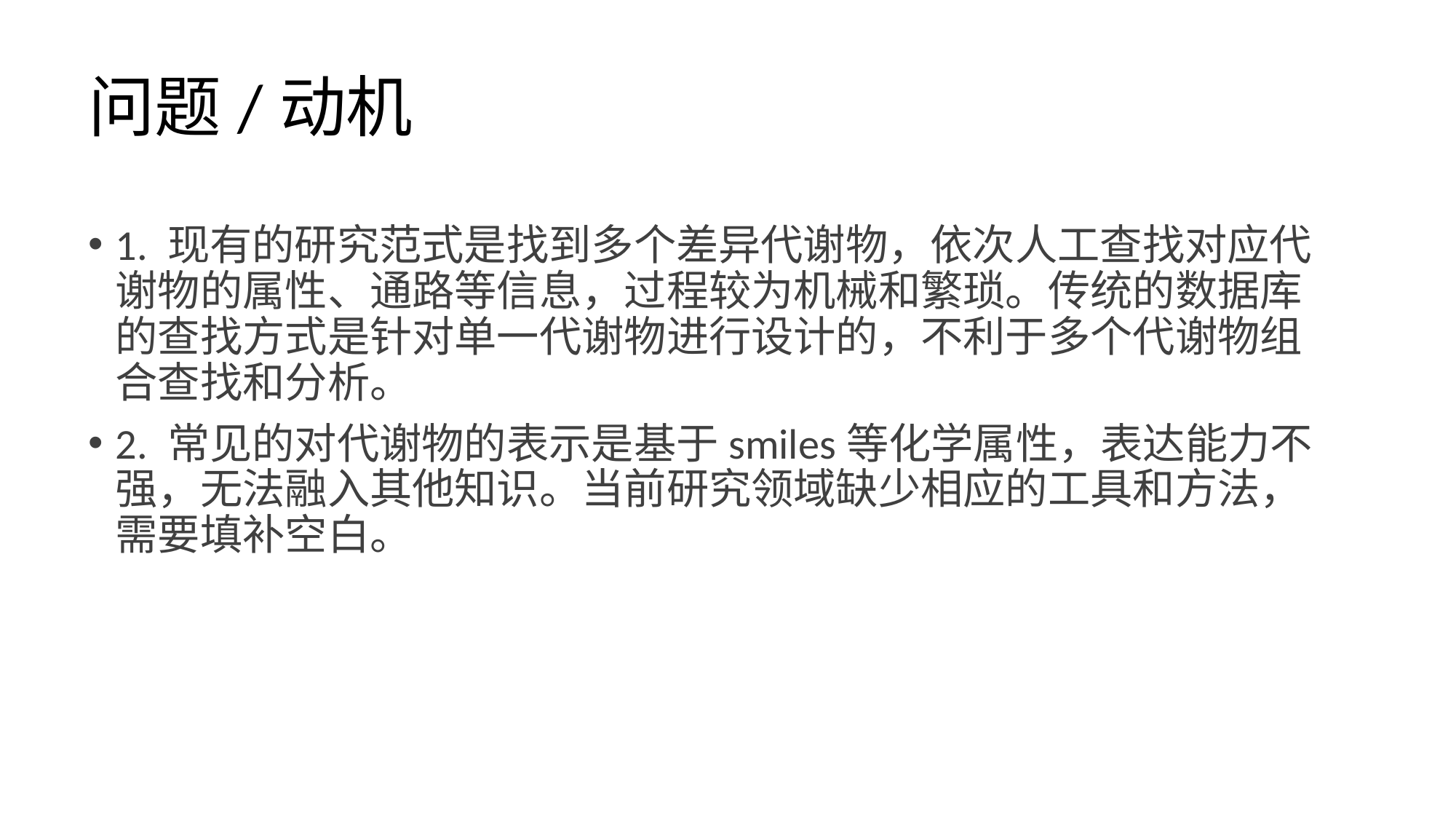

# 问题/动机
1. 现有的研究范式是找到多个差异代谢物，依次人工查找对应代谢物的属性、通路等信息，过程较为机械和繁琐。传统的数据库的查找方式是针对单一代谢物进行设计的，不利于多个代谢物组合查找和分析。
2. 常见的对代谢物的表示是基于smiles等化学属性，表达能力不强，无法融入其他知识。当前研究领域缺少相应的工具和方法，需要填补空白。